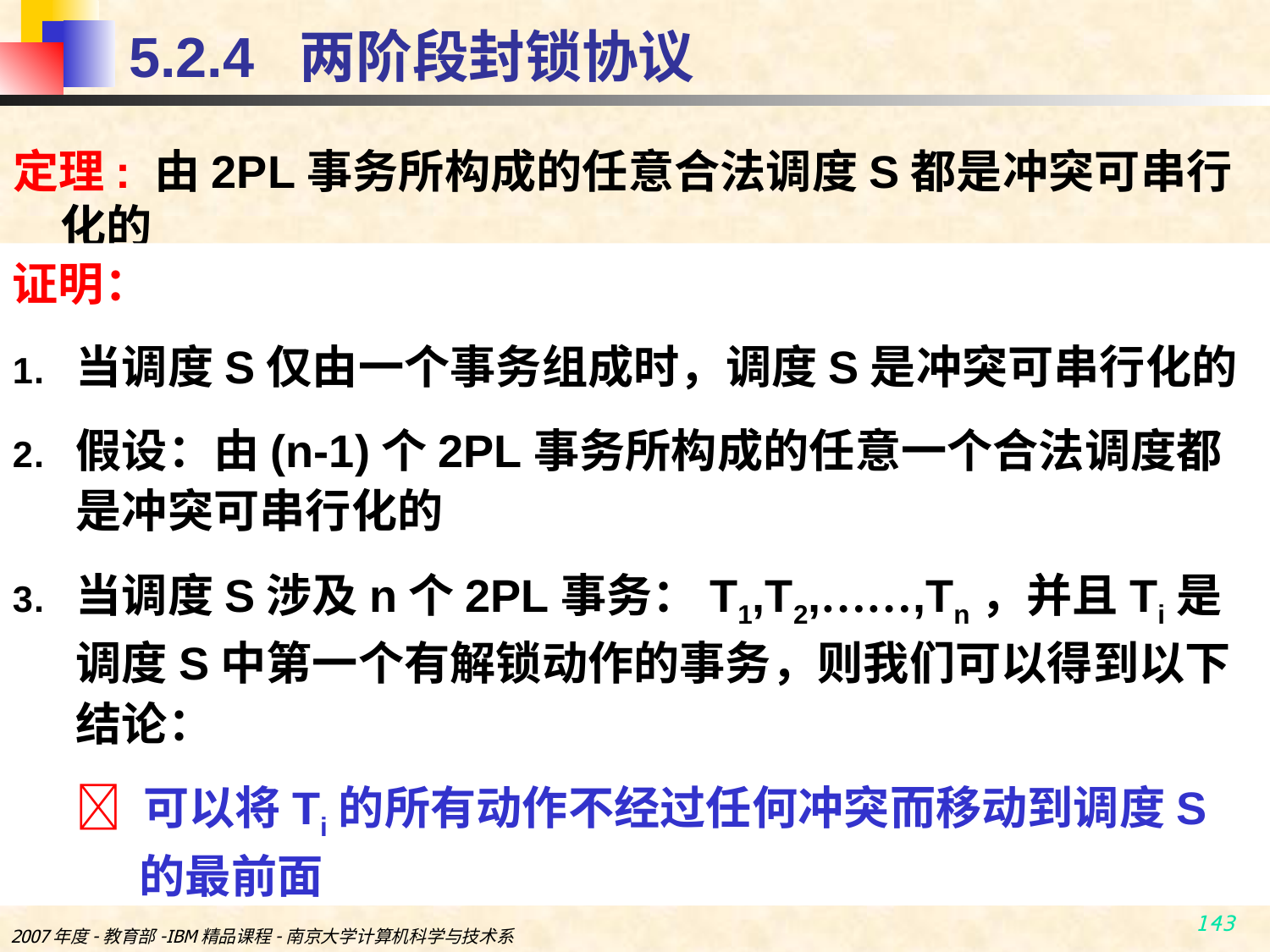

# 5.2.4  两阶段封锁协议
定理: 由2PL事务所构成的任意合法调度S都是冲突可串行化的
证明：
当调度S仅由一个事务组成时，调度S是冲突可串行化的
假设：由(n-1)个2PL事务所构成的任意一个合法调度都是冲突可串行化的
当调度S涉及n个2PL事务：T1,T2,……,Tn，并且Ti是调度S中第一个有解锁动作的事务，则我们可以得到以下结论：
∗ 可以将Ti的所有动作不经过任何冲突而移动到调度S的最前面
143